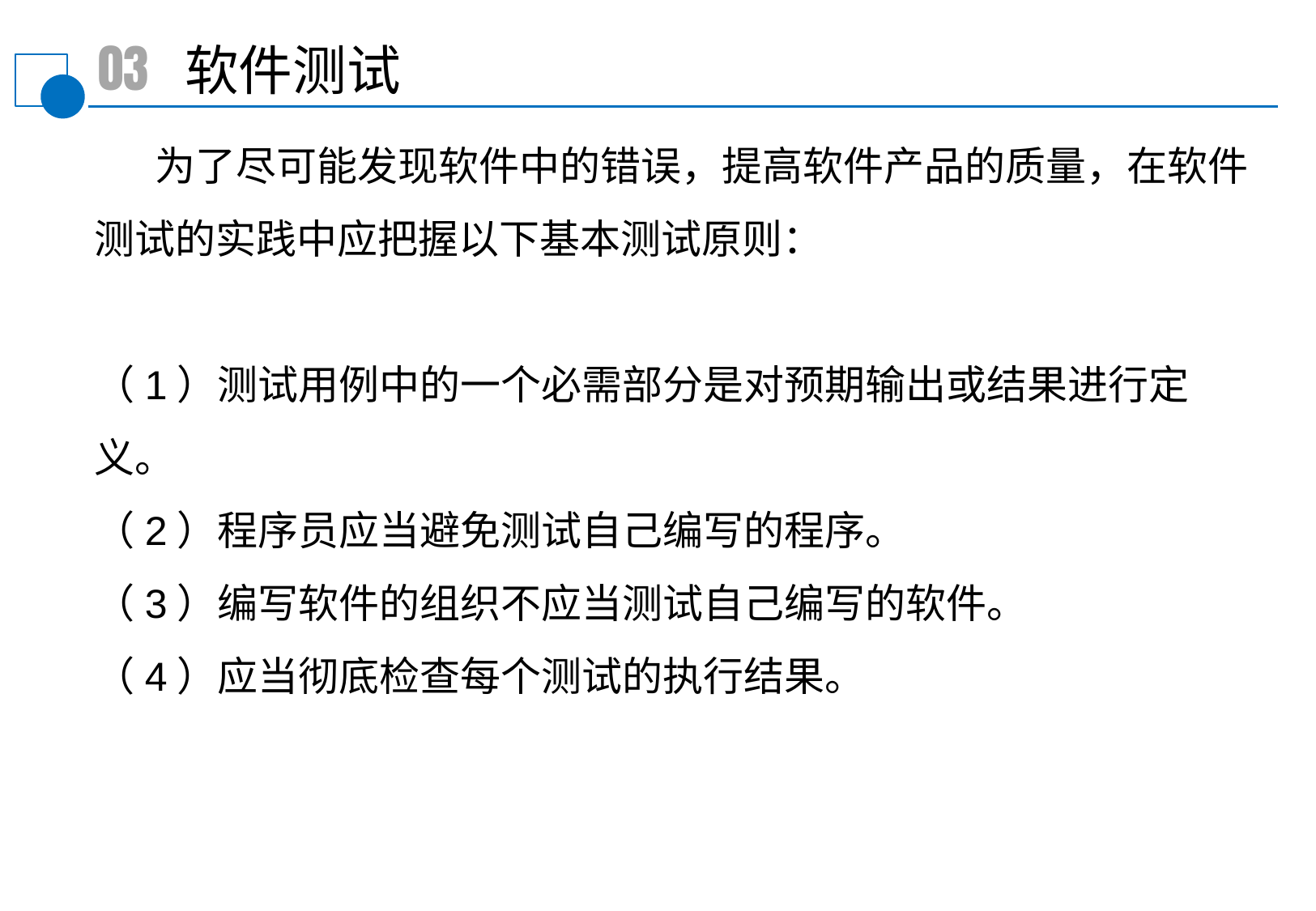

软件测试
03

为了尽可能发现软件中的错误，提高软件产品的质量，在软件测试的实践中应把握以下基本测试原则：

（1）测试用例中的一个必需部分是对预期输出或结果进行定义。
（2）程序员应当避免测试自己编写的程序。
（3）编写软件的组织不应当测试自己编写的软件。
（4）应当彻底检查每个测试的执行结果。